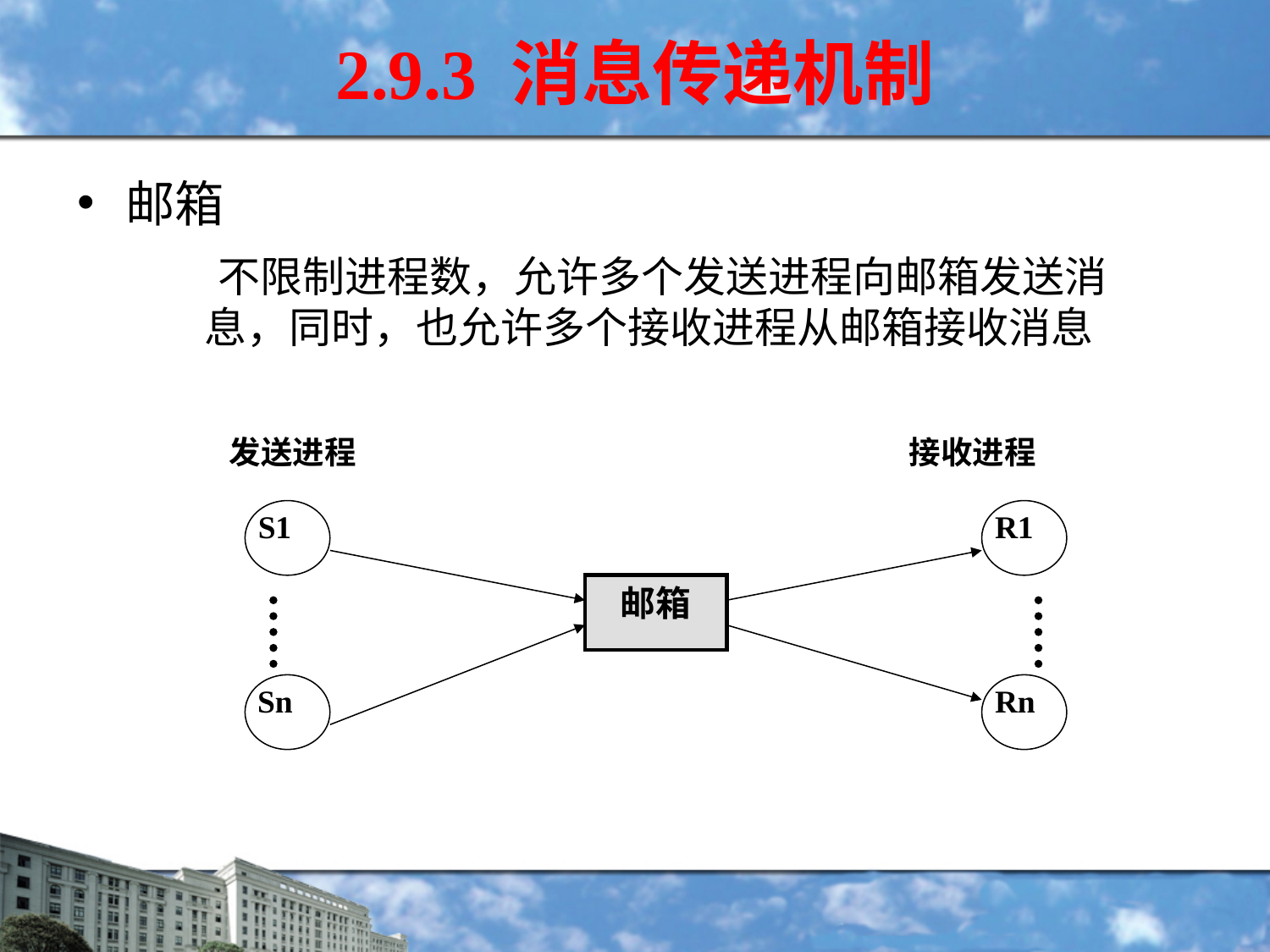

2.9.3 消息传递机制
邮箱
       不限制进程数，允许多个发送进程向邮箱发送消息，同时，也允许多个接收进程从邮箱接收消息
发送进程
接收进程

S1

R1

邮箱

Sn

Rn